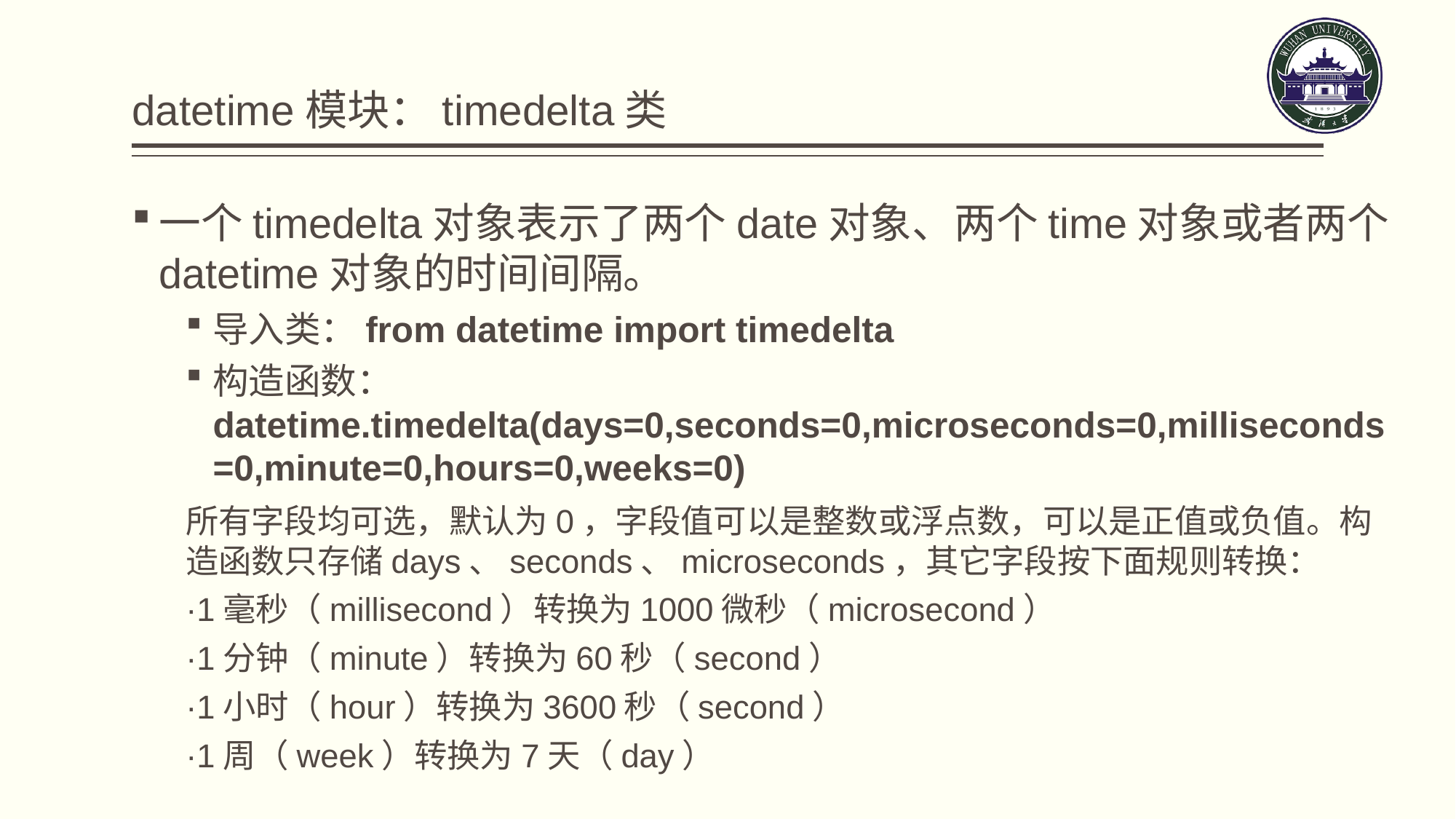

# datetime模块：timedelta类
一个timedelta对象表示了两个date对象、两个time对象或者两个datetime对象的时间间隔。
导入类：from datetime import timedelta
构造函数：datetime.timedelta(days=0,seconds=0,microseconds=0,milliseconds=0,minute=0,hours=0,weeks=0)
	所有字段均可选，默认为0，字段值可以是整数或浮点数，可以是正值或负值。构造函数只存储days、seconds、microseconds，其它字段按下面规则转换：
	·1毫秒（millisecond）转换为1000微秒（microsecond）
	·1分钟（minute）转换为60秒（second）
	·1小时（hour）转换为3600秒（second）
	·1周（week）转换为7天（day）